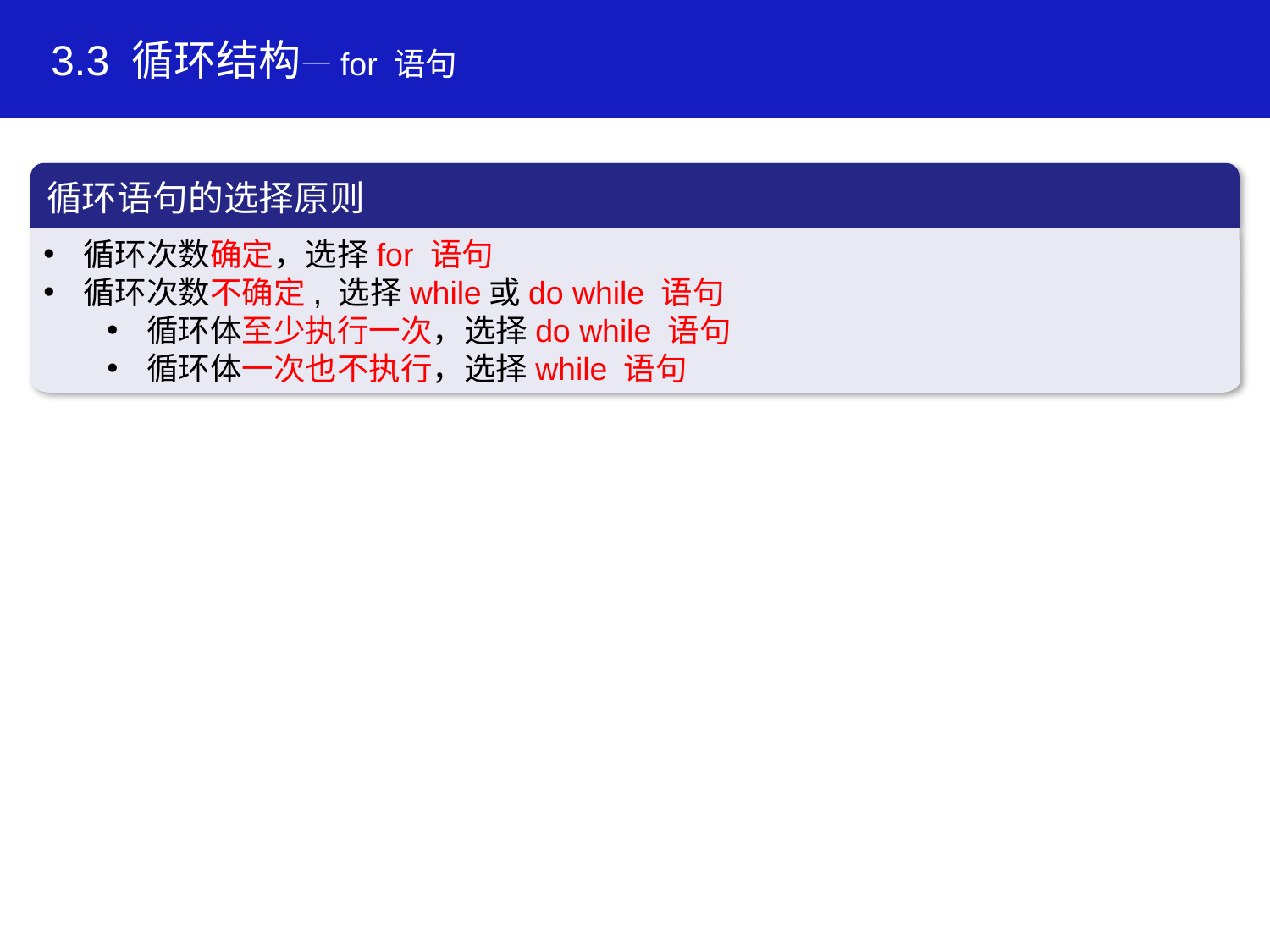

# 3.3 循环结构—for 语句
循环语句的选择原则
循环次数确定，选择for 语句
循环次数不确定, 选择while或do while 语句
循环体至少执行一次，选择do while 语句
循环体一次也不执行，选择while 语句
41